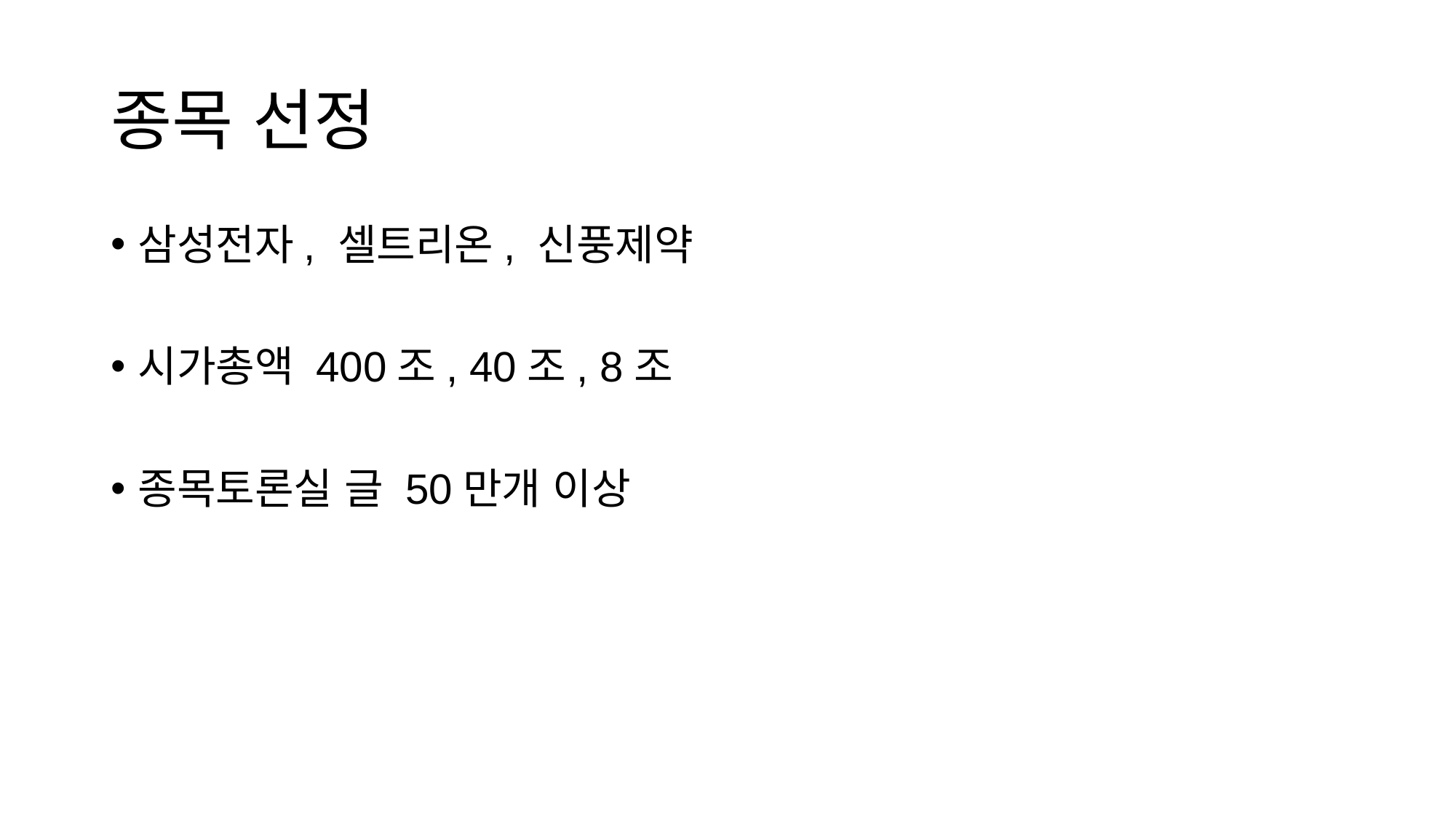

# 종목 선정
삼성전자, 셀트리온, 신풍제약

시가총액 400조, 40조, 8조

종목토론실 글 50만개 이상